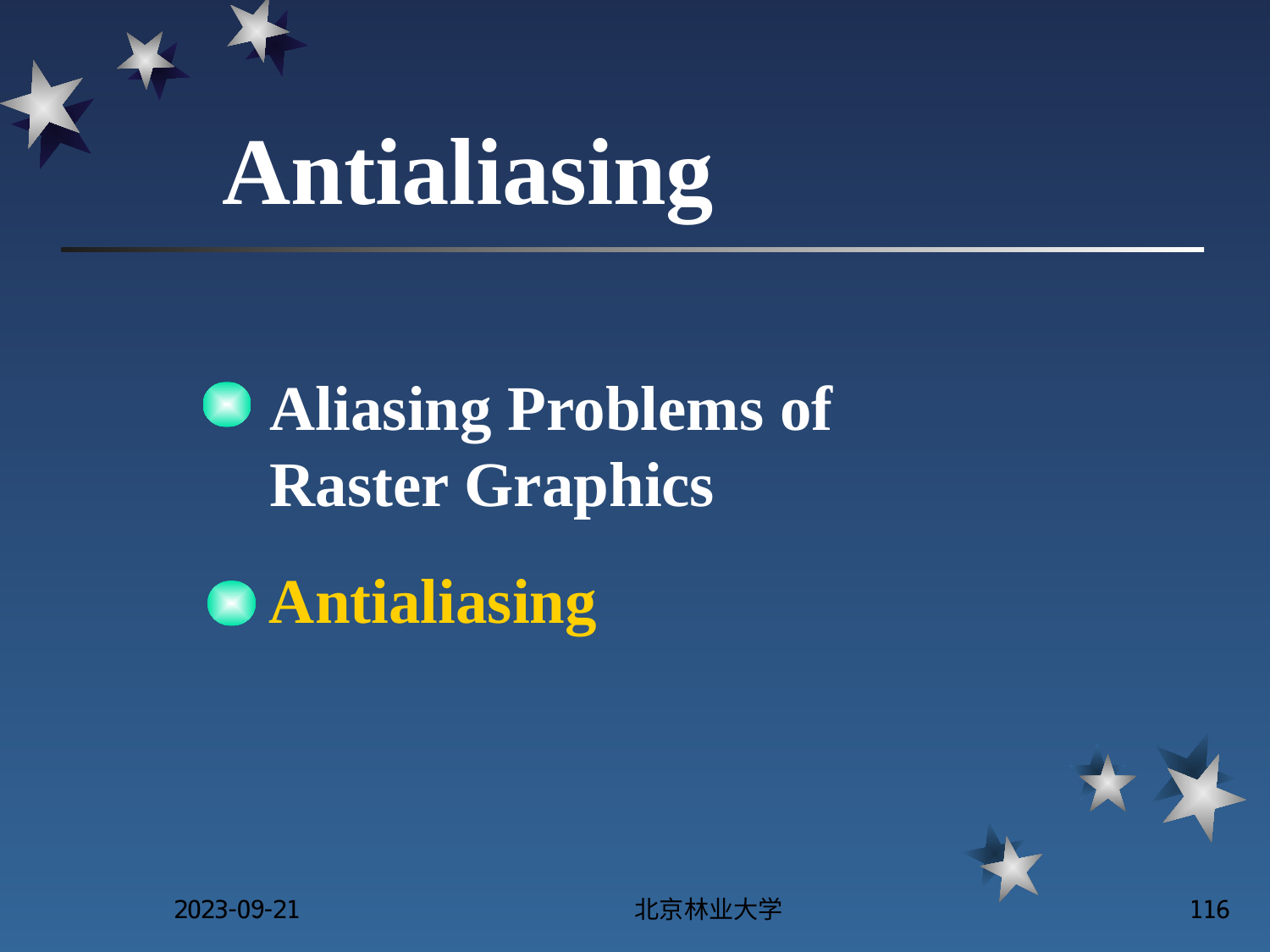

# Antialiasing
Aliasing Problems of Raster Graphics

Antialiasing

2023-09-21
北京林业大学
116